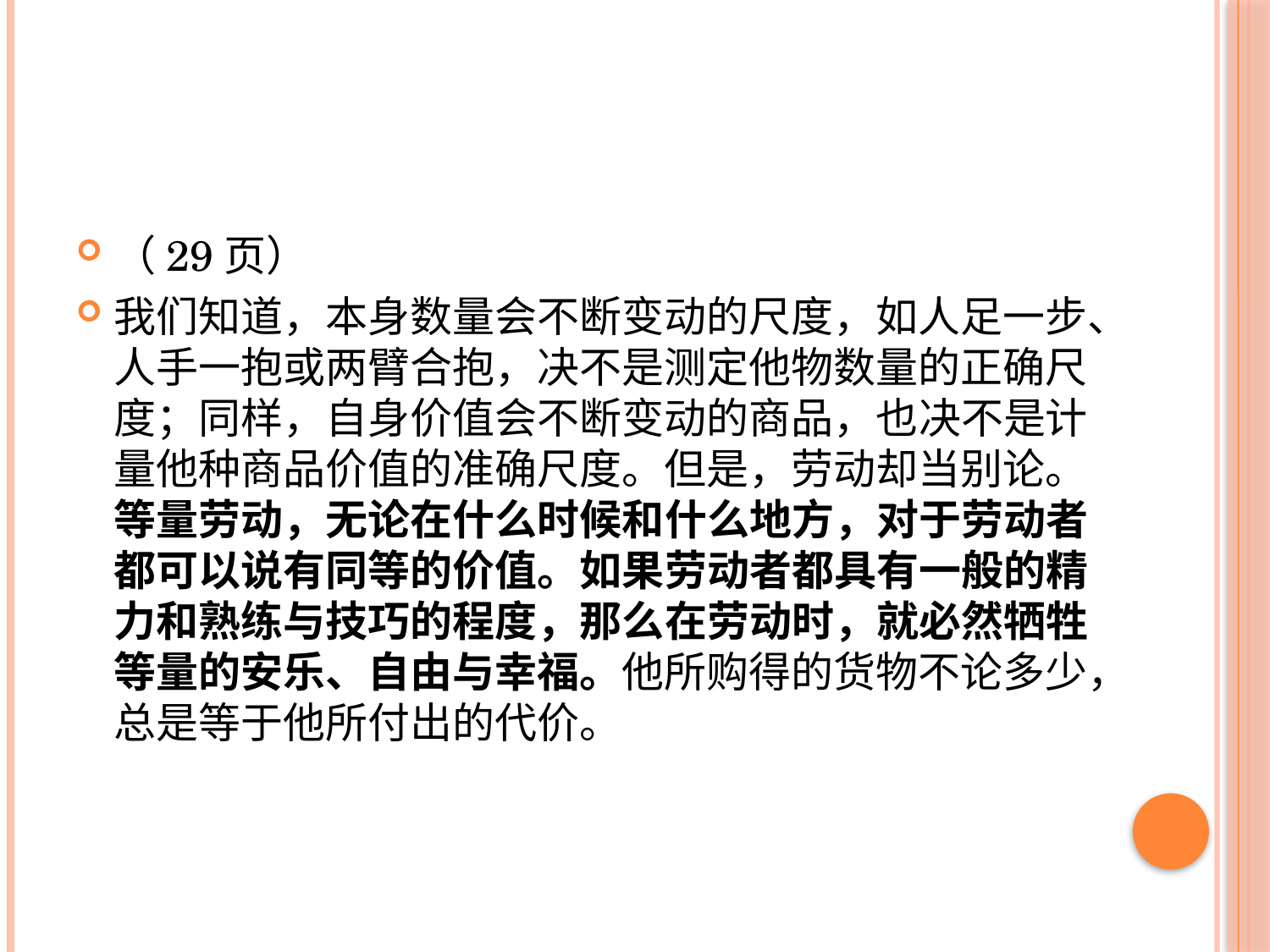

#
（29页）
我们知道，本身数量会不断变动的尺度，如人足一步、人手一抱或两臂合抱，决不是测定他物数量的正确尺度；同样，自身价值会不断变动的商品，也决不是计量他种商品价值的准确尺度。但是，劳动却当别论。等量劳动，无论在什么时候和什么地方，对于劳动者都可以说有同等的价值。如果劳动者都具有一般的精力和熟练与技巧的程度，那么在劳动时，就必然牺牲等量的安乐、自由与幸福。他所购得的货物不论多少，总是等于他所付出的代价。